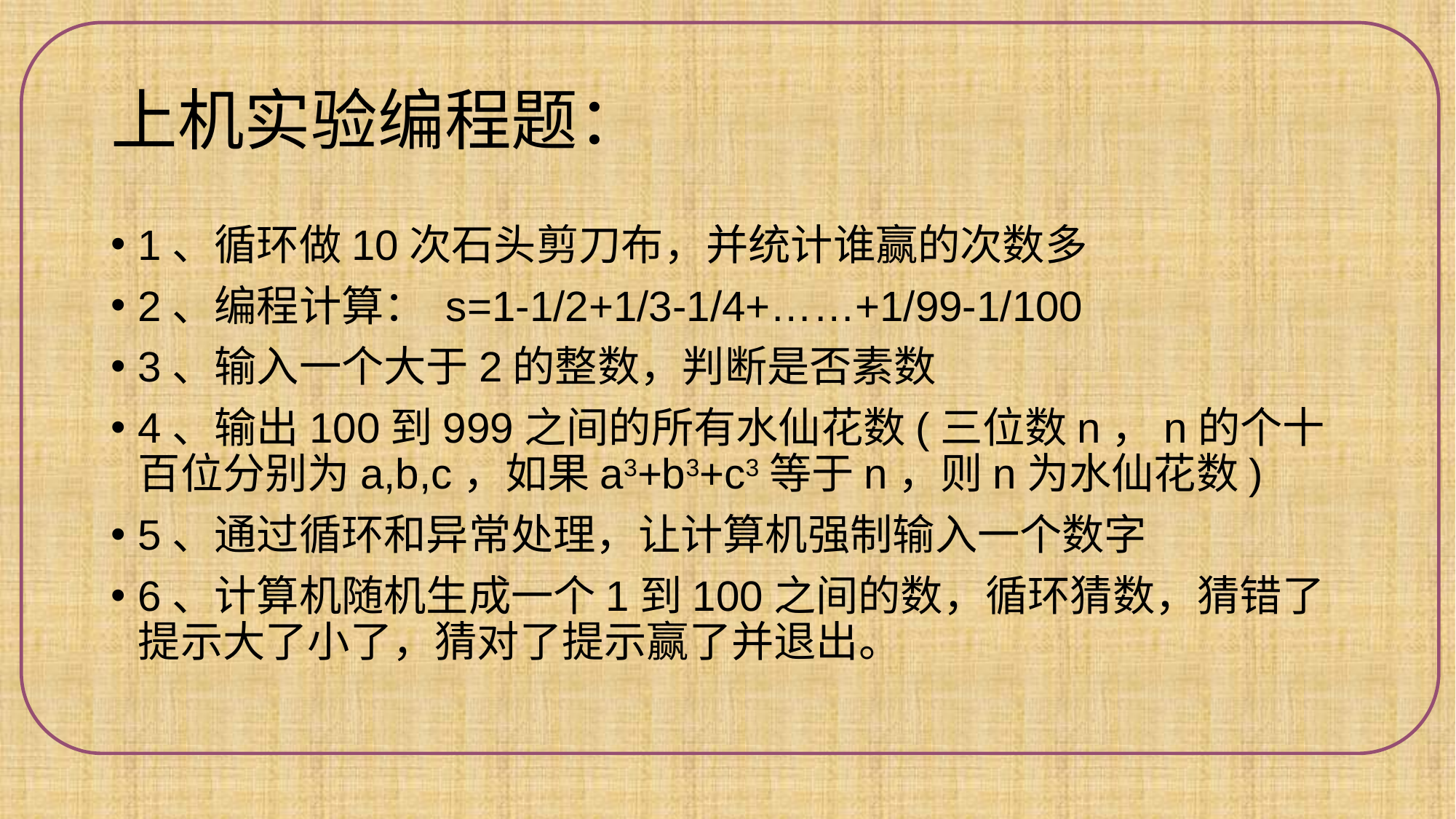

# 上机实验编程题：
1、循环做10次石头剪刀布，并统计谁赢的次数多
2、编程计算： s=1-1/2+1/3-1/4+……+1/99-1/100
3、输入一个大于2的整数，判断是否素数
4、输出100到999之间的所有水仙花数(三位数n，n的个十百位分别为a,b,c，如果a3+b3+c3等于n，则n为水仙花数)
5、通过循环和异常处理，让计算机强制输入一个数字
6、计算机随机生成一个1到100之间的数，循环猜数，猜错了提示大了小了，猜对了提示赢了并退出。